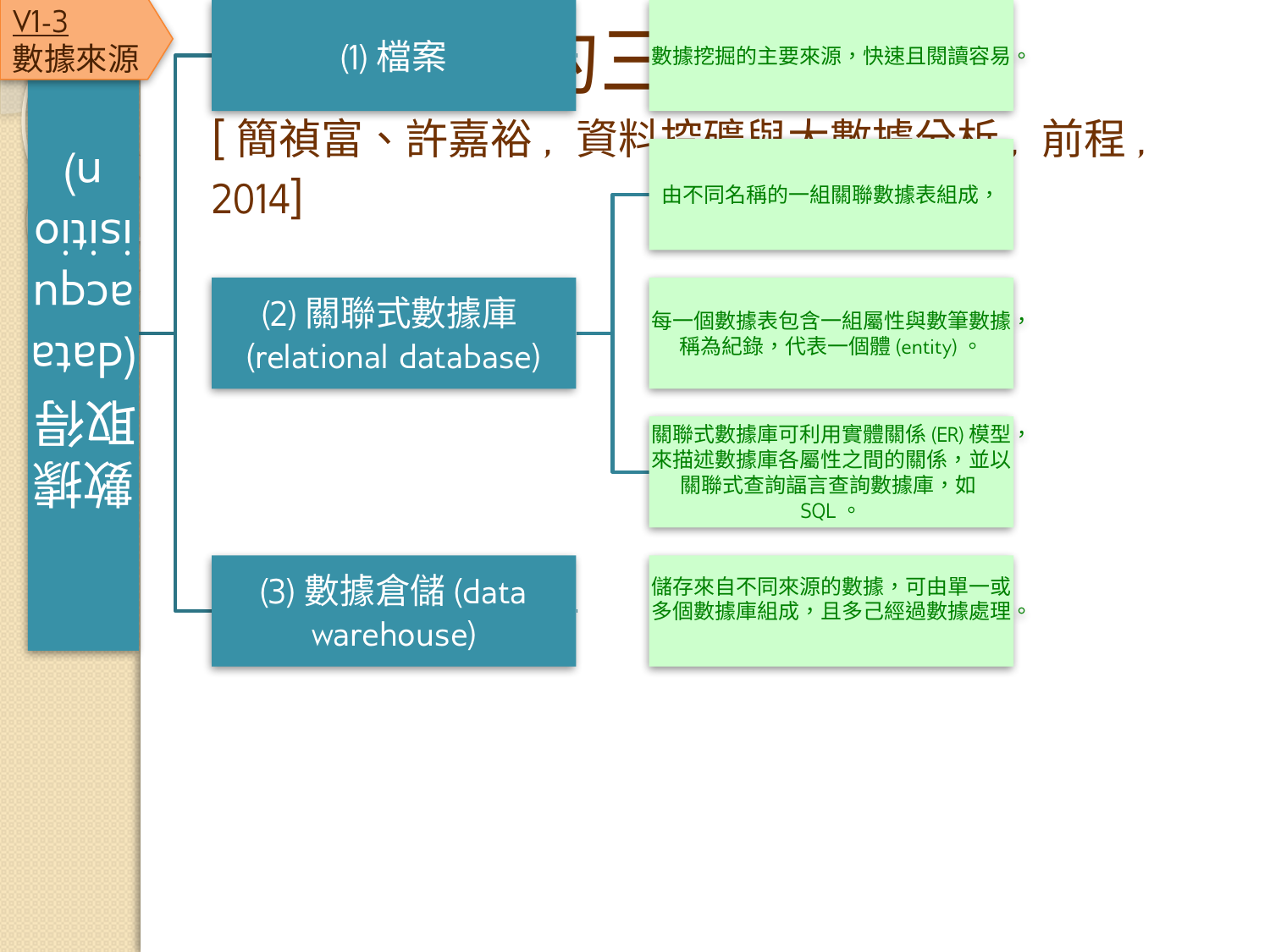

V1-3
數據來源
# 數據取得的三種來源 [簡禎富、許嘉裕, 資料挖礦與大數據分析, 前程, 2014]

數據取得(data acquisition)
(1)檔案
數據挖掘的主要來源，快速且閱讀容易。
(2)關聯式數據庫(relational database)
由不同名稱的一組關聯數據表組成，
每一個數據表包含一組屬性與數筆數據，稱為紀錄，代表一個體(entity)。
關聯式數據庫可利用實體關係(ER)模型，來描述數據庫各屬性之間的關係，並以關聯式查詢諨言查詢數據庫，如SQL。
(3)數據倉儲(data warehouse)
儲存來自不同來源的數據，可由單一或多個數據庫組成，且多己經過數據處理。